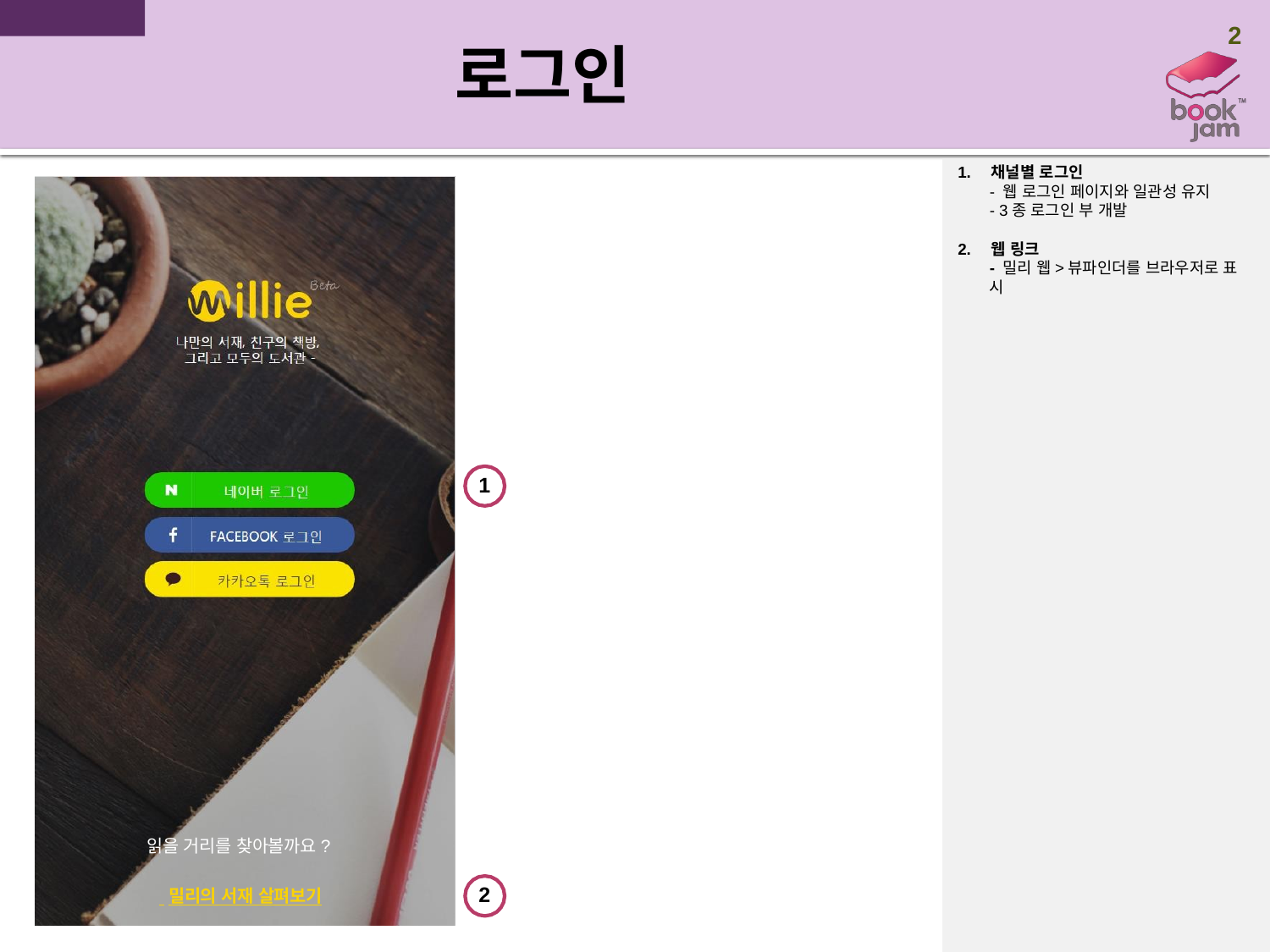

2
로그인
1.	채널별 로그인
- 웹 로그인 페이지와 일관성 유지
- 3종 로그인 부 개발

2.	웹 링크
- 밀리 웹>뷰파인더를 브라우저로 표  시

4:30 PM

1
읽을 거리를 찾아볼까요?

2
 밀리의 서재 살펴보기